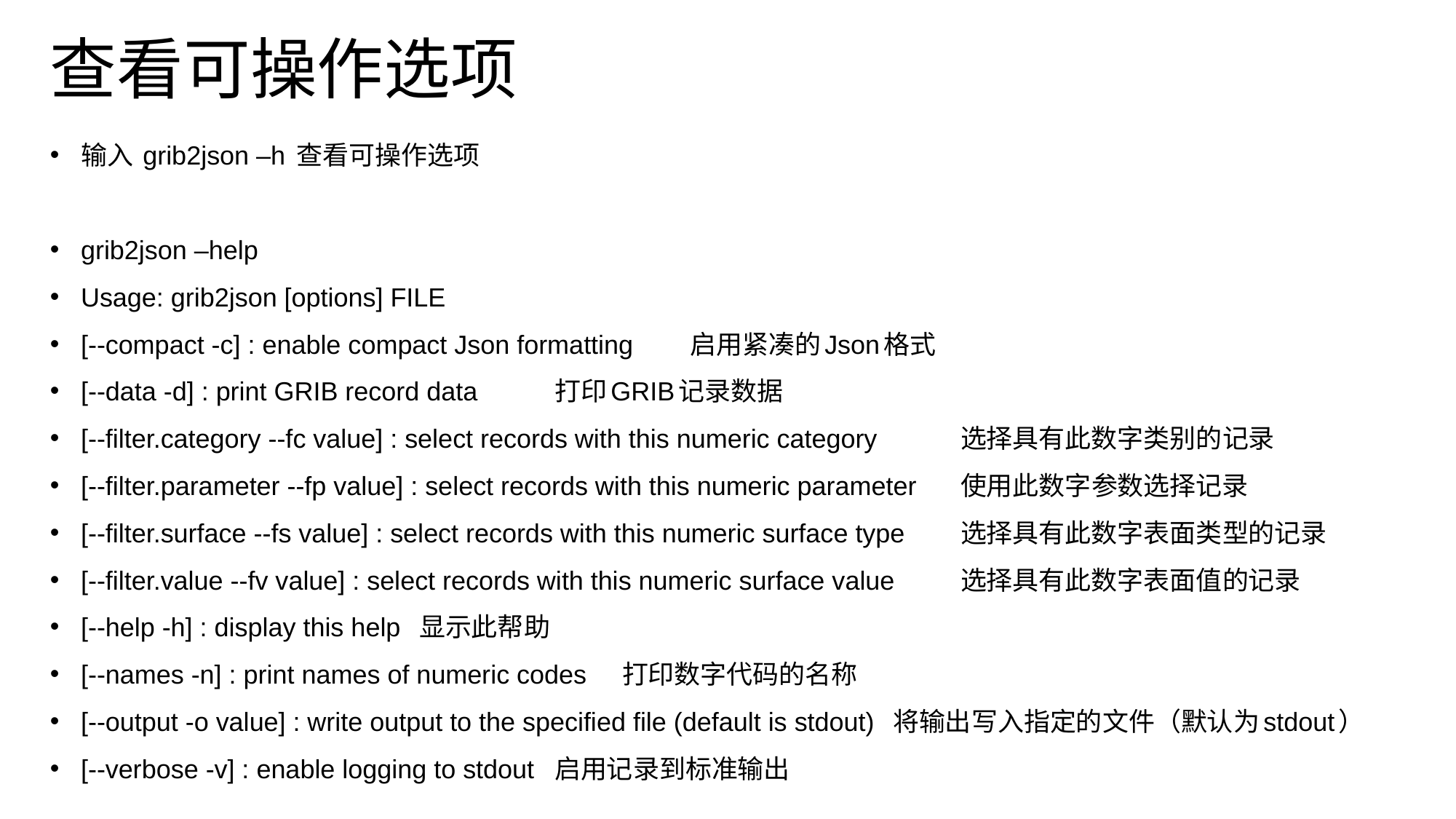

# 查看可操作选项
输入 grib2json –h 查看可操作选项

grib2json –help
Usage: grib2json [options] FILE
[--compact -c] : enable compact Json formatting   				启用紧凑的Json格式
[--data -d] : print GRIB record data   					打印GRIB记录数据
[--filter.category --fc value] : select records with this numeric category   		选择具有此数字类别的记录
[--filter.parameter --fp value] : select records with this numeric parameter   	使用此数字参数选择记录
[--filter.surface --fs value] : select records with this numeric surface type   		选择具有此数字表面类型的记录
[--filter.value --fv value] : select records with this numeric surface value  		选择具有此数字表面值的记录
[--help -h] : display this help 						显示此帮助
[--names -n] : print names of numeric codes   				打印数字代码的名称
[--output -o value] : write output to the specified file (default is stdout)  		将输出写入指定的文件（默认为stdout）
[--verbose -v] : enable logging to stdout					启用记录到标准输出